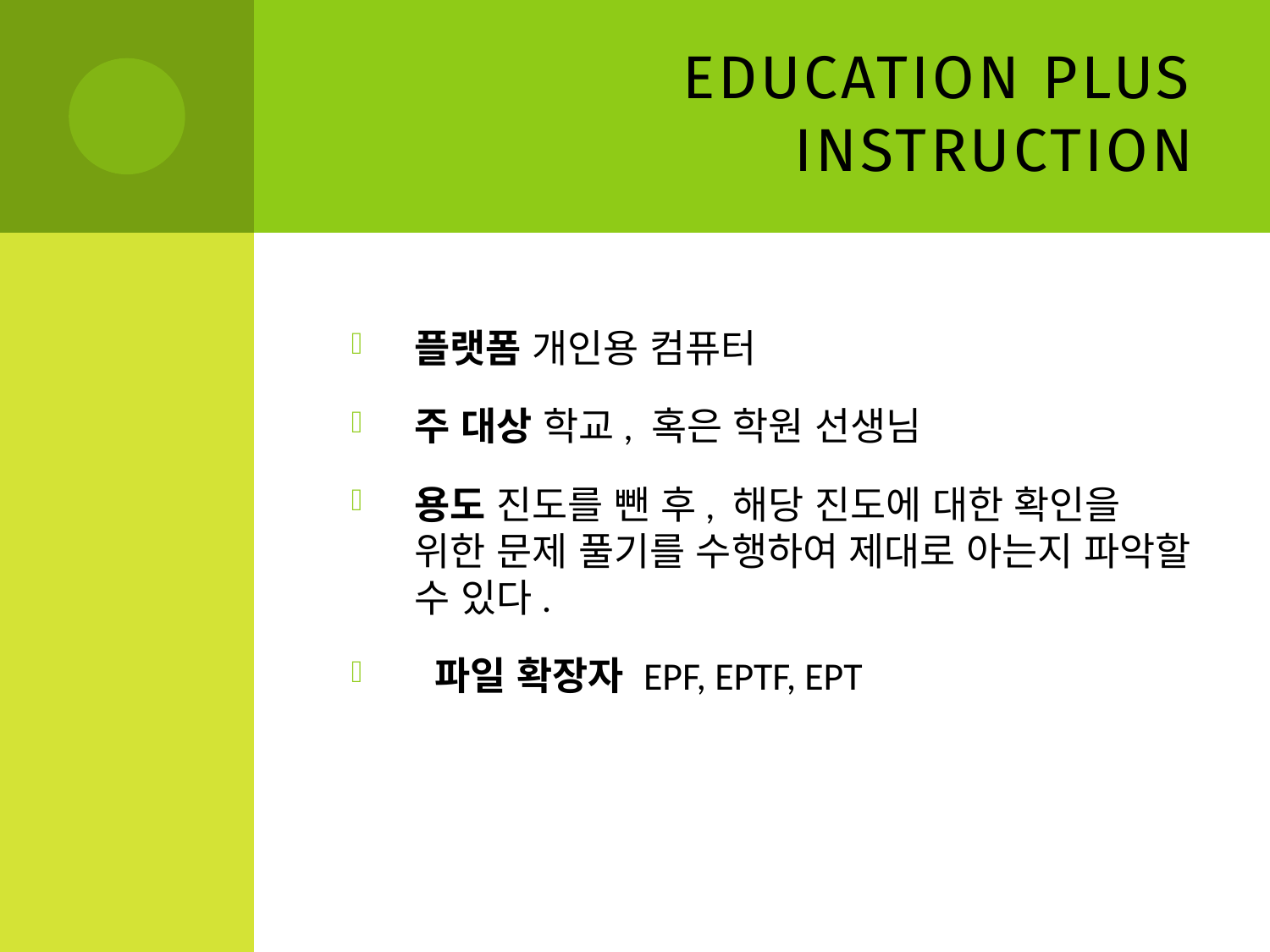

# Education Plus Instruction
플랫폼 개인용 컴퓨터
주 대상 학교, 혹은 학원 선생님
용도 진도를 뺀 후, 해당 진도에 대한 확인을 위한 문제 풀기를 수행하여 제대로 아는지 파악할 수 있다.
 파일 확장자 EPF, EPTF, EPT